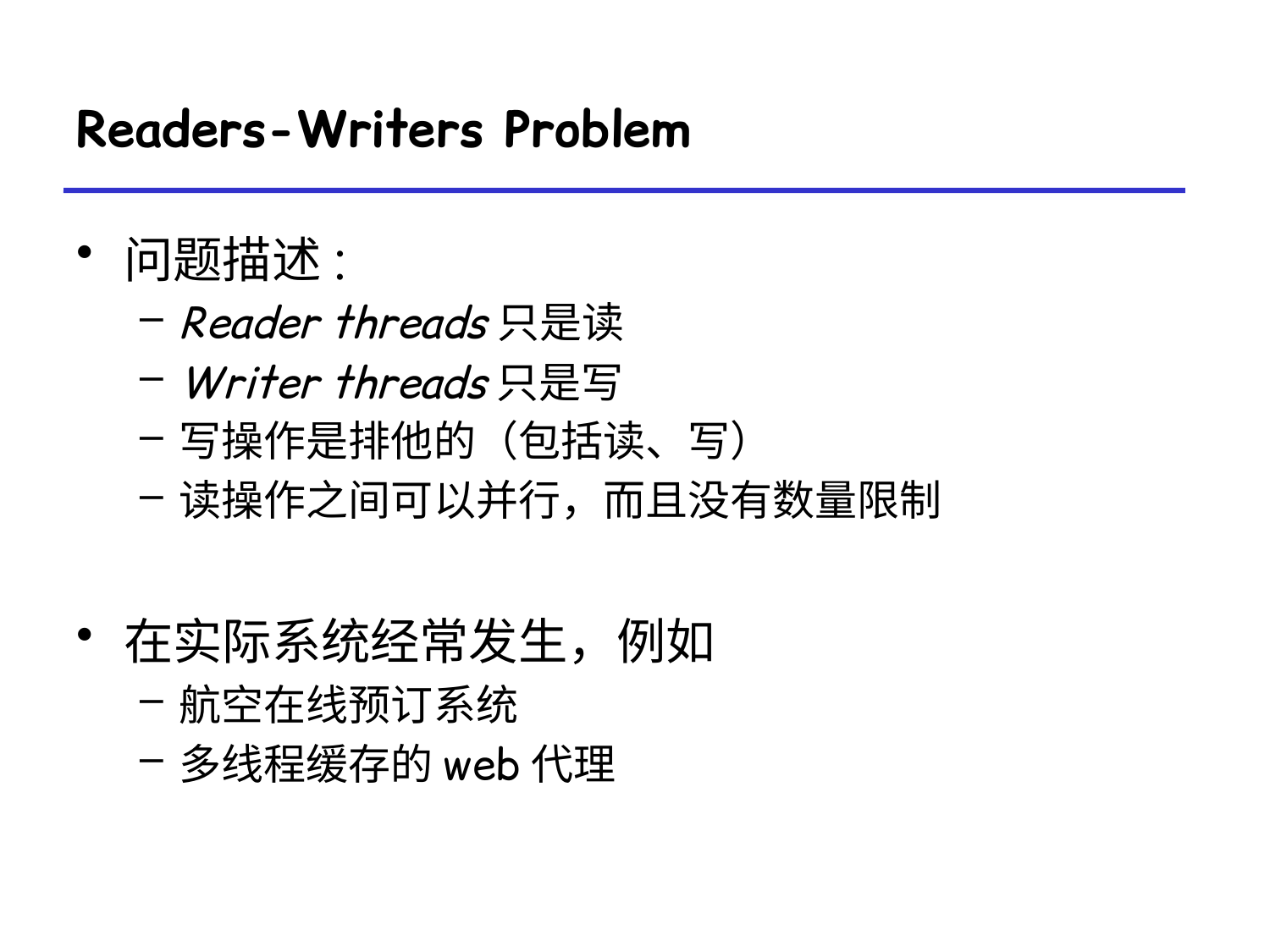

# Readers-Writers Problem
问题描述:
Reader threads只是读
Writer threads只是写
写操作是排他的（包括读、写）
读操作之间可以并行，而且没有数量限制

在实际系统经常发生，例如
航空在线预订系统
多线程缓存的web代理